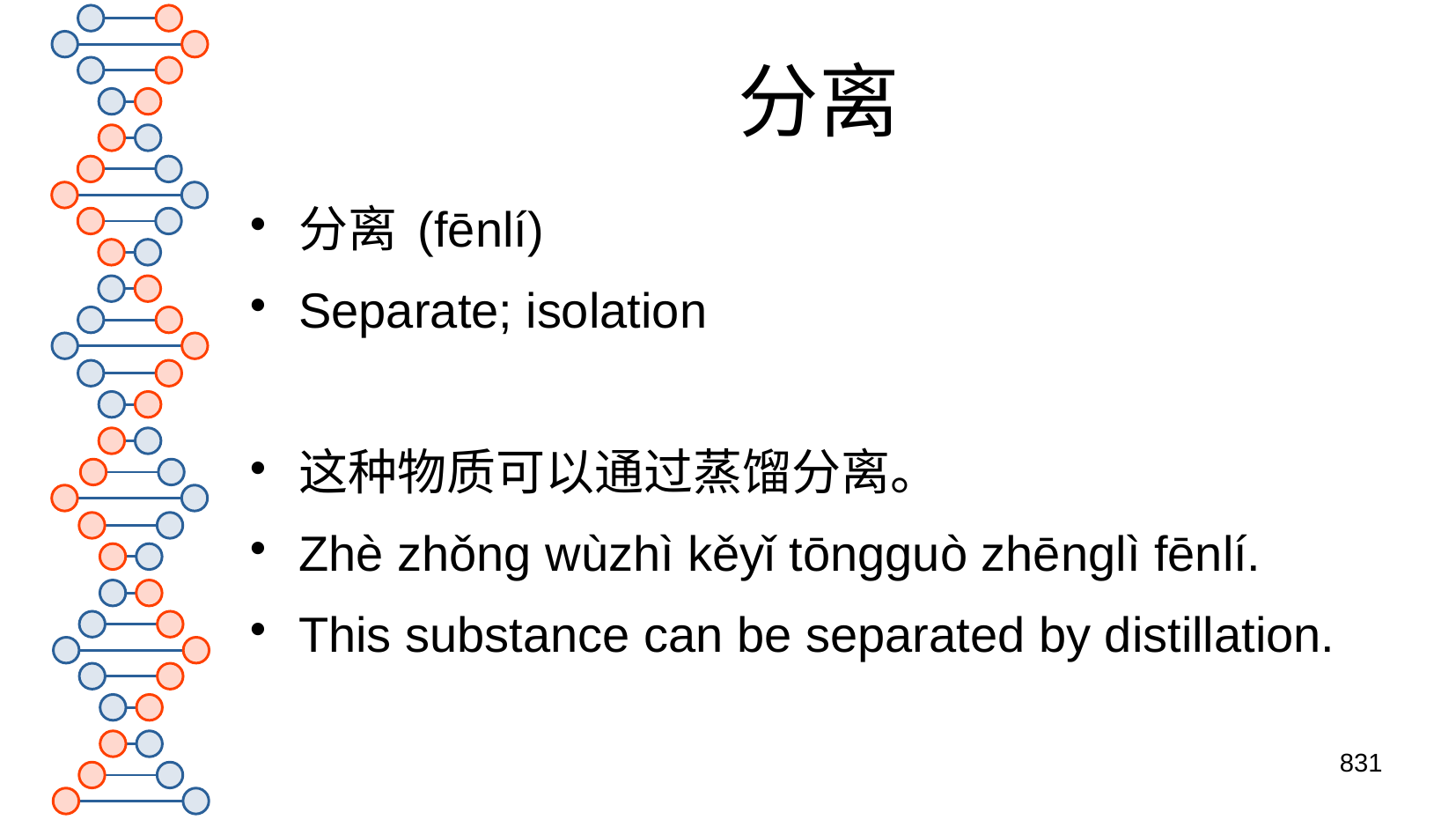

# 分离
分离 (fēnlí)
Separate; isolation

这种物质可以通过蒸馏分离。
Zhè zhǒng wùzhì kěyǐ tōngguò zhēnglì fēnlí.
This substance can be separated by distillation.

831